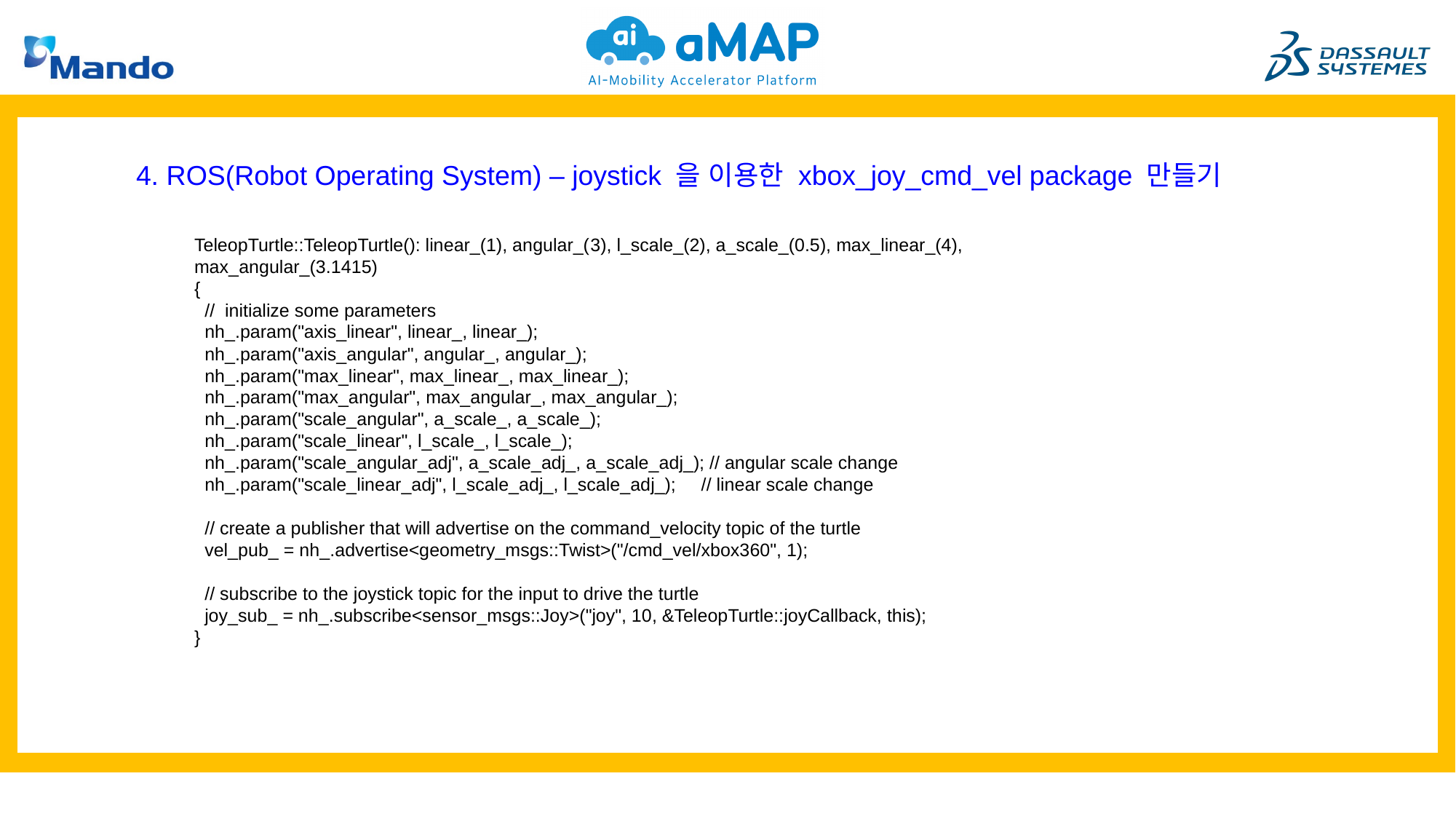

4. ROS(Robot Operating System) – joystick 을 이용한 xbox_joy_cmd_vel package 만들기
TeleopTurtle::TeleopTurtle(): linear_(1), angular_(3), l_scale_(2), a_scale_(0.5), max_linear_(4), max_angular_(3.1415)
{
  //  initialize some parameters
  nh_.param("axis_linear", linear_, linear_);
  nh_.param("axis_angular", angular_, angular_);
  nh_.param("max_linear", max_linear_, max_linear_);
  nh_.param("max_angular", max_angular_, max_angular_);
  nh_.param("scale_angular", a_scale_, a_scale_);
  nh_.param("scale_linear", l_scale_, l_scale_);
  nh_.param("scale_angular_adj", a_scale_adj_, a_scale_adj_); // angular scale change
  nh_.param("scale_linear_adj", l_scale_adj_, l_scale_adj_);     // linear scale change

  // create a publisher that will advertise on the command_velocity topic of the turtle
  vel_pub_ = nh_.advertise<geometry_msgs::Twist>("/cmd_vel/xbox360", 1);

  // subscribe to the joystick topic for the input to drive the turtle
  joy_sub_ = nh_.subscribe<sensor_msgs::Joy>("joy", 10, &TeleopTurtle::joyCallback, this);
}